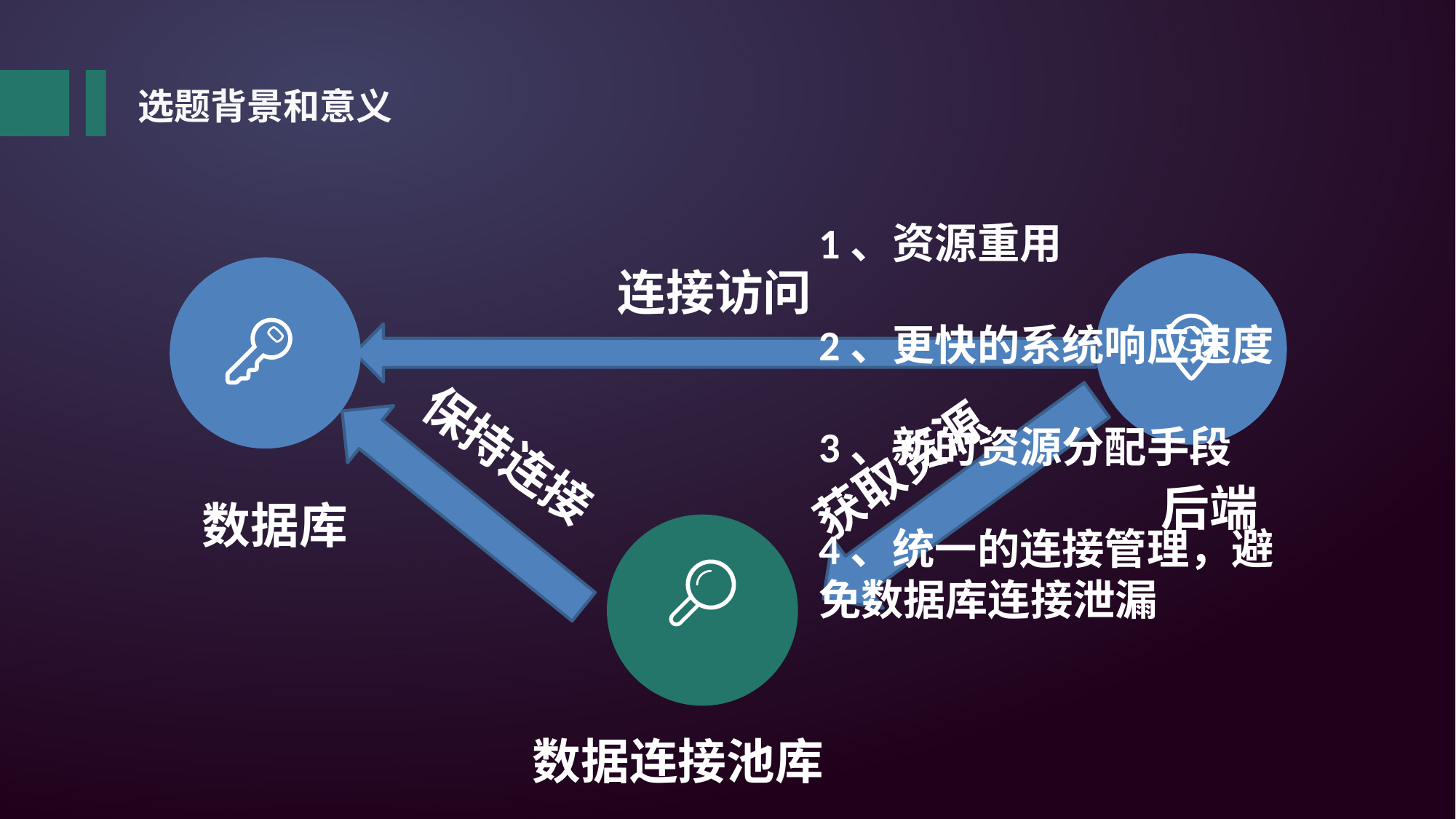

选题背景和意义
1、资源重用

2、更快的系统响应速度

3、新的资源分配手段

4、统一的连接管理，避免数据库连接泄漏

连接访问

获取资源
保持连接
后端
数据库

数据连接池库